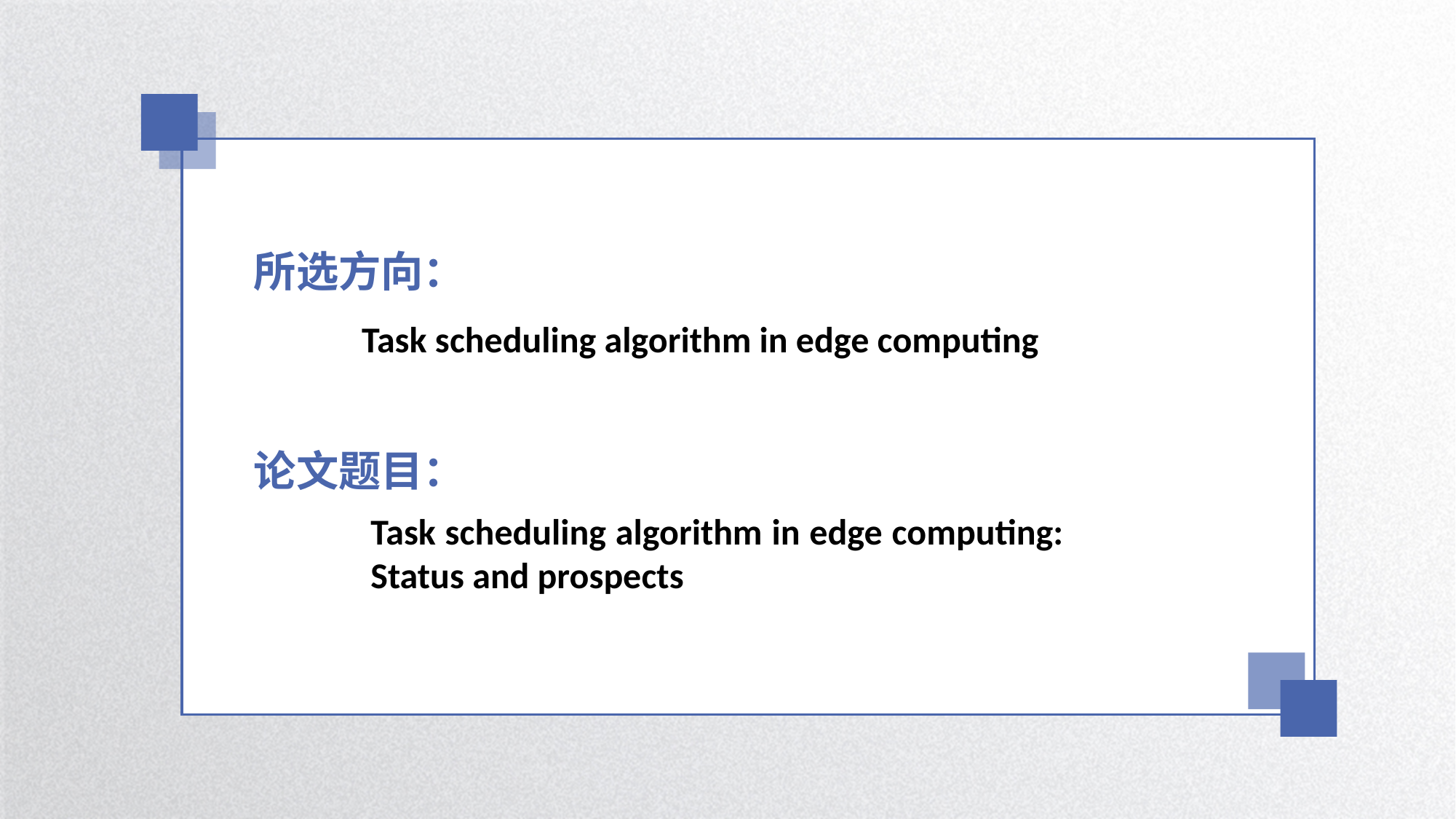

所选方向：
Task scheduling algorithm in edge computing
论文题目：
Task scheduling algorithm in edge computing: Status and prospects